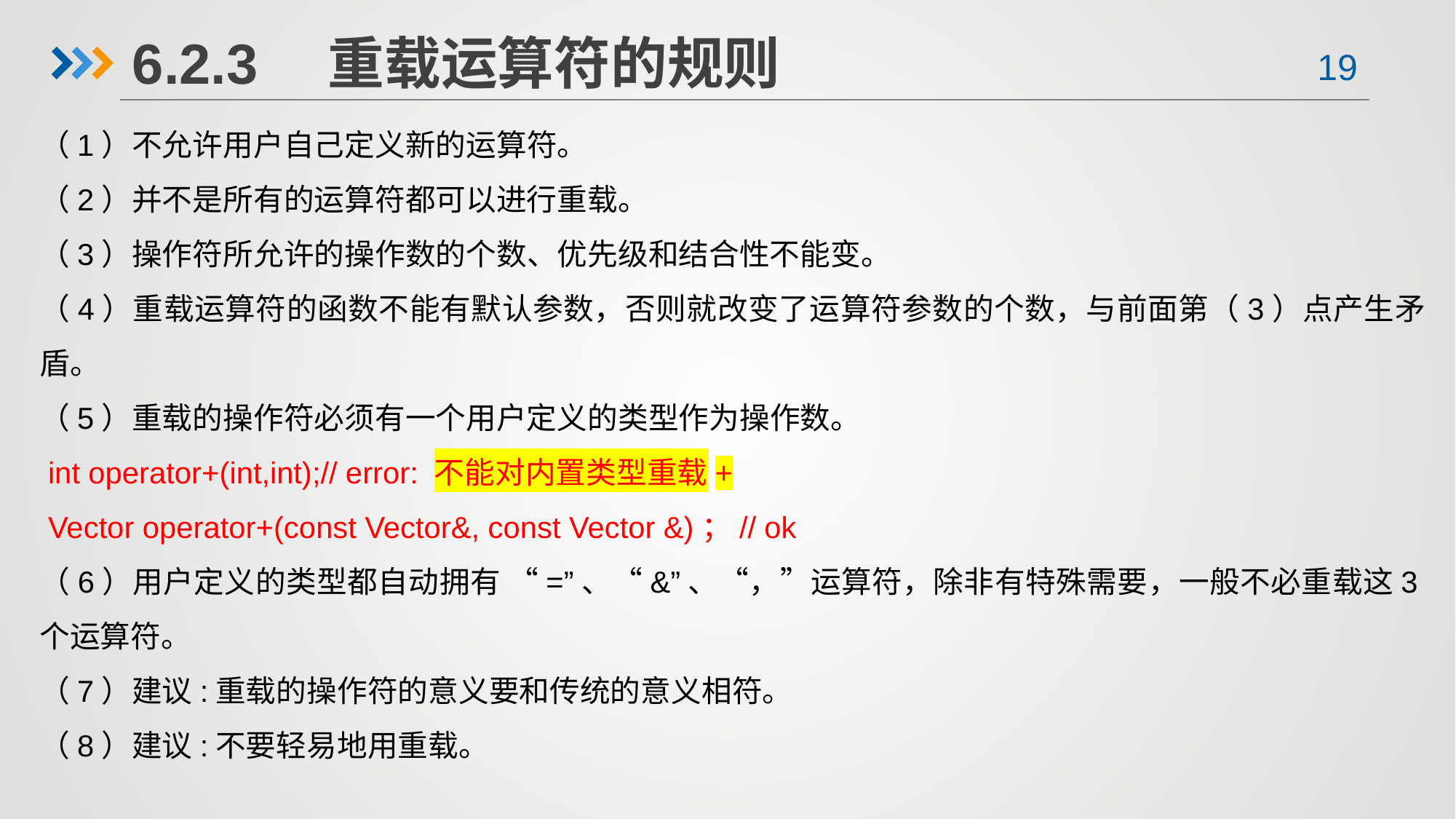

6.2.3　重载运算符的规则
（1）不允许用户自己定义新的运算符。
（2）并不是所有的运算符都可以进行重载。
（3）操作符所允许的操作数的个数、优先级和结合性不能变。
（4）重载运算符的函数不能有默认参数，否则就改变了运算符参数的个数，与前面第（3）点产生矛盾。
（5）重载的操作符必须有一个用户定义的类型作为操作数。
 int operator+(int,int);// error: 不能对内置类型重载+
 Vector operator+(const Vector&, const Vector &)；// ok
（6）用户定义的类型都自动拥有 “=”、“&”、“，”运算符，除非有特殊需要，一般不必重载这3个运算符。
（7）建议:重载的操作符的意义要和传统的意义相符。
（8）建议:不要轻易地用重载。